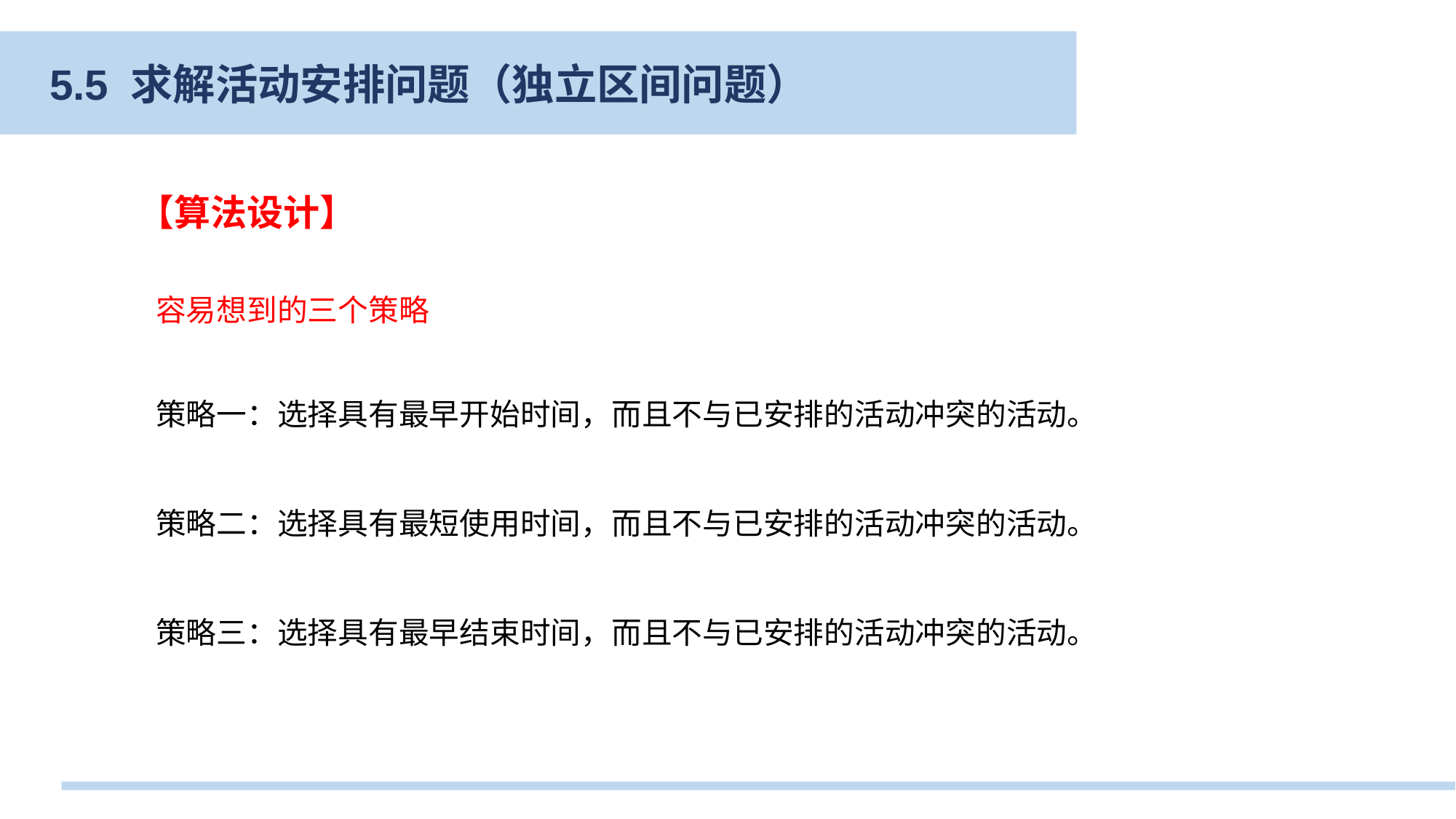

5.5 求解活动安排问题（独立区间问题）
【算法设计】
容易想到的三个策略

策略一：选择具有最早开始时间，而且不与已安排的活动冲突的活动。

策略二：选择具有最短使用时间，而且不与已安排的活动冲突的活动。

策略三：选择具有最早结束时间，而且不与已安排的活动冲突的活动。